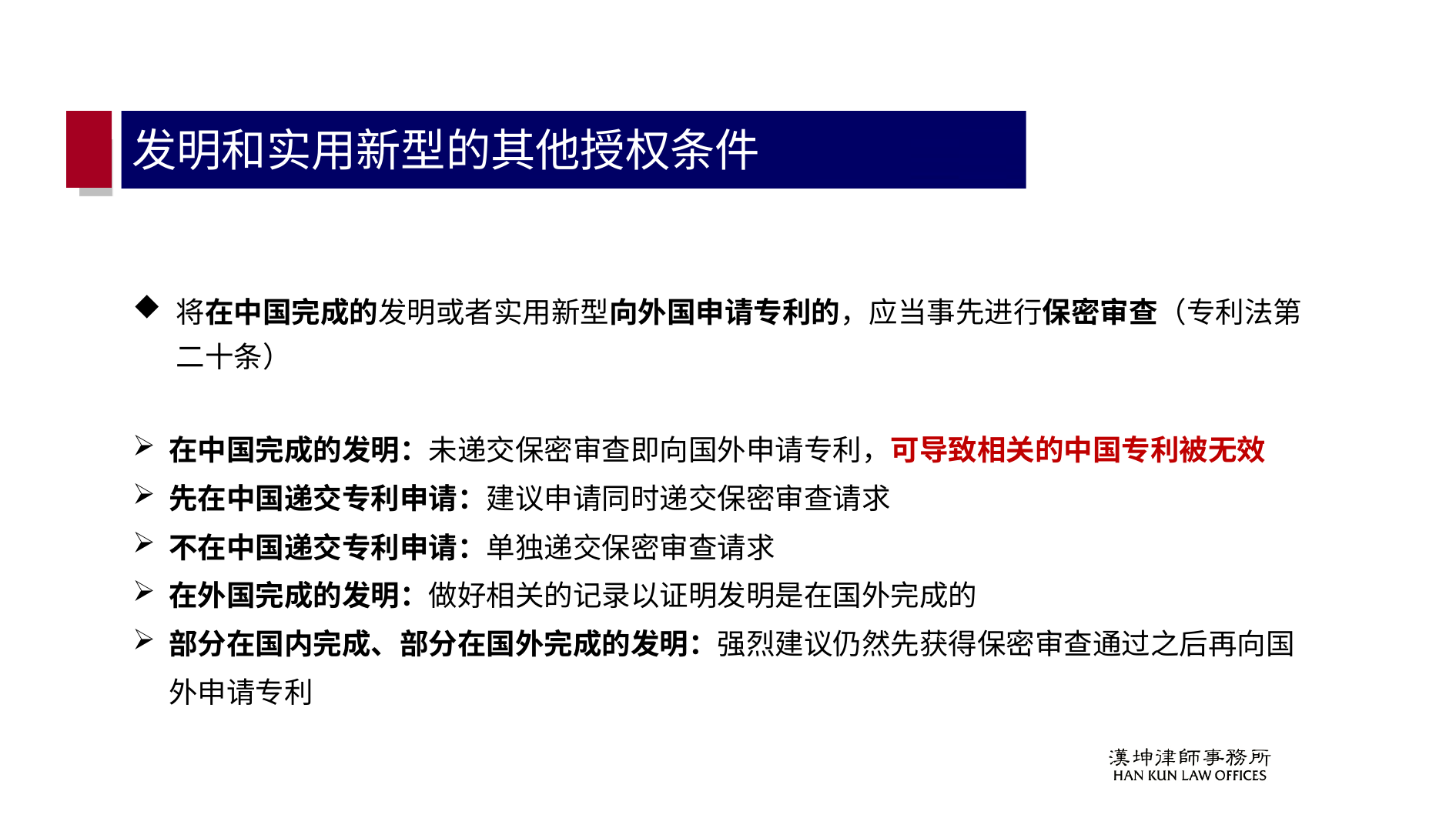

# 发明和实用新型的其他授权条件
将在中国完成的发明或者实用新型向外国申请专利的，应当事先进行保密审查（专利法第二十条）

在中国完成的发明：未递交保密审查即向国外申请专利，可导致相关的中国专利被无效
先在中国递交专利申请：建议申请同时递交保密审查请求
不在中国递交专利申请：单独递交保密审查请求
在外国完成的发明：做好相关的记录以证明发明是在国外完成的
部分在国内完成、部分在国外完成的发明：强烈建议仍然先获得保密审查通过之后再向国外申请专利